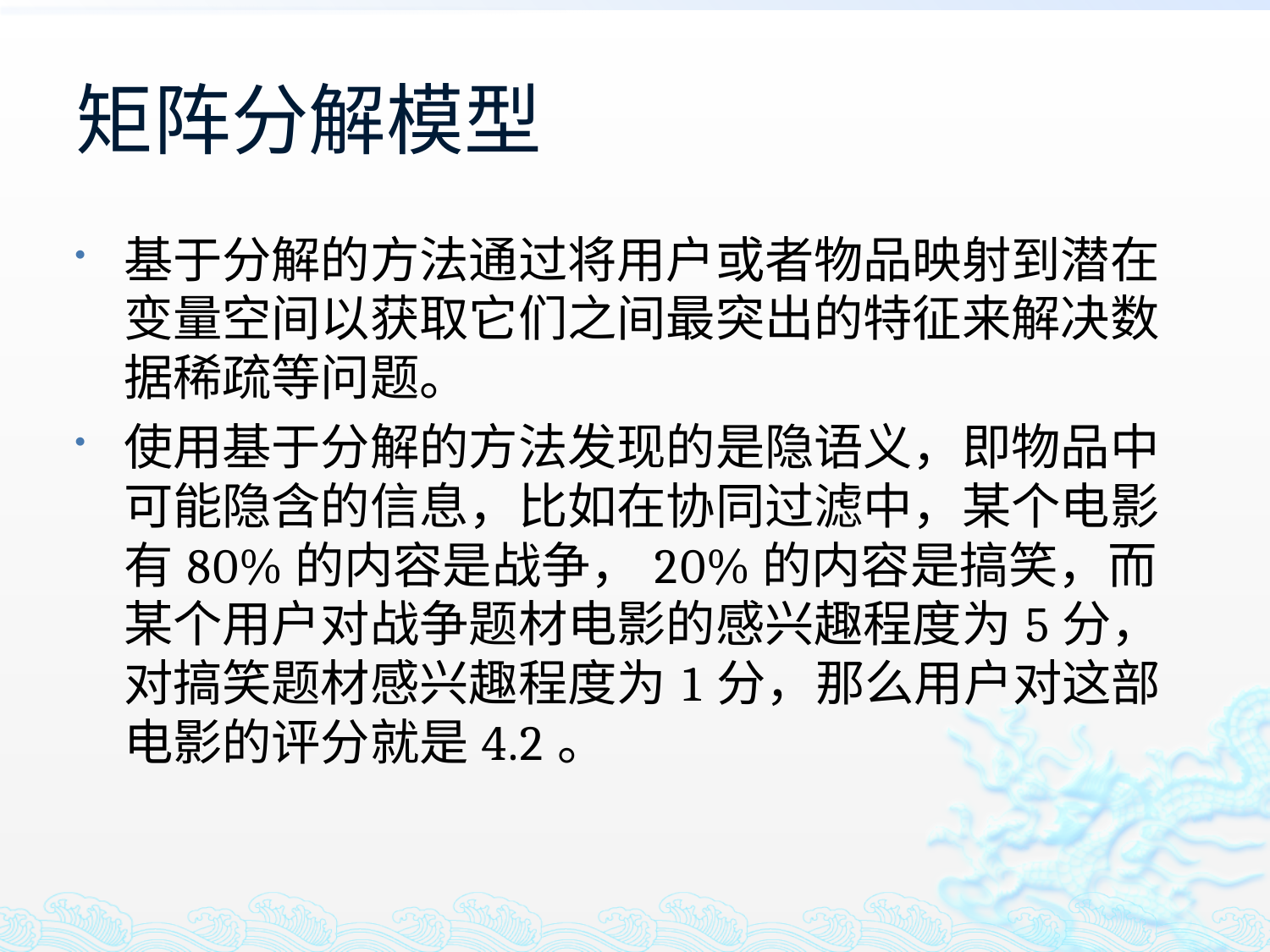

# 矩阵分解模型
基于分解的方法通过将用户或者物品映射到潜在变量空间以获取它们之间最突出的特征来解决数据稀疏等问题。
使用基于分解的方法发现的是隐语义，即物品中可能隐含的信息，比如在协同过滤中，某个电影有80%的内容是战争，20%的内容是搞笑，而某个用户对战争题材电影的感兴趣程度为5分，对搞笑题材感兴趣程度为1分，那么用户对这部电影的评分就是4.2。